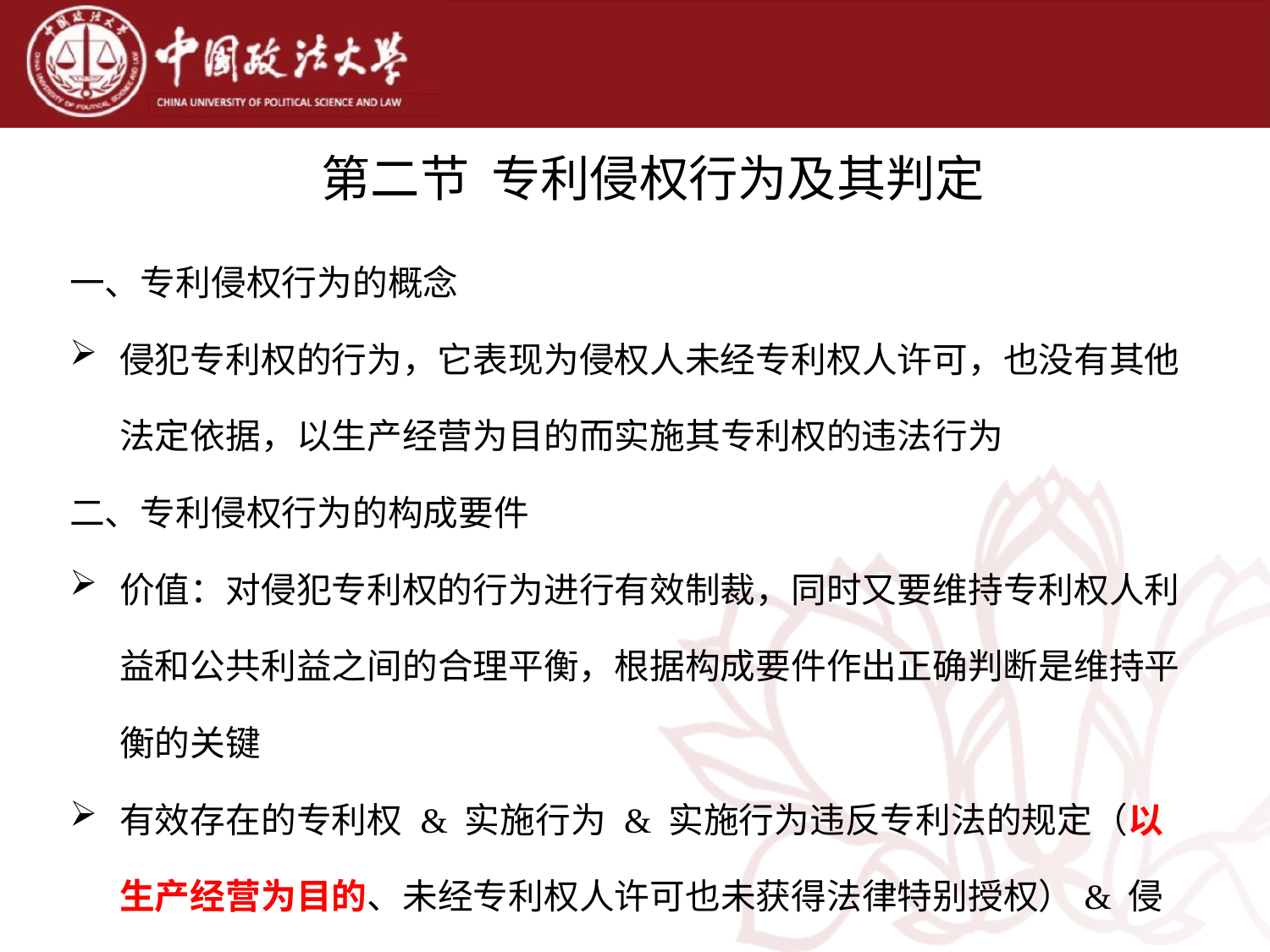

第二节  专利侵权行为及其判定
一、专利侵权行为的概念
侵犯专利权的行为，它表现为侵权人未经专利权人许可，也没有其他法定依据，以生产经营为目的而实施其专利权的违法行为
二、专利侵权行为的构成要件
价值：对侵犯专利权的行为进行有效制裁，同时又要维持专利权人利益和公共利益之间的合理平衡，根据构成要件作出正确判断是维持平衡的关键
有效存在的专利权 & 实施行为 & 实施行为违反专利法的规定（以生产经营为目的、未经专利权人许可也未获得法律特别授权）& 侵害行为和专利权人的损害有因果关系